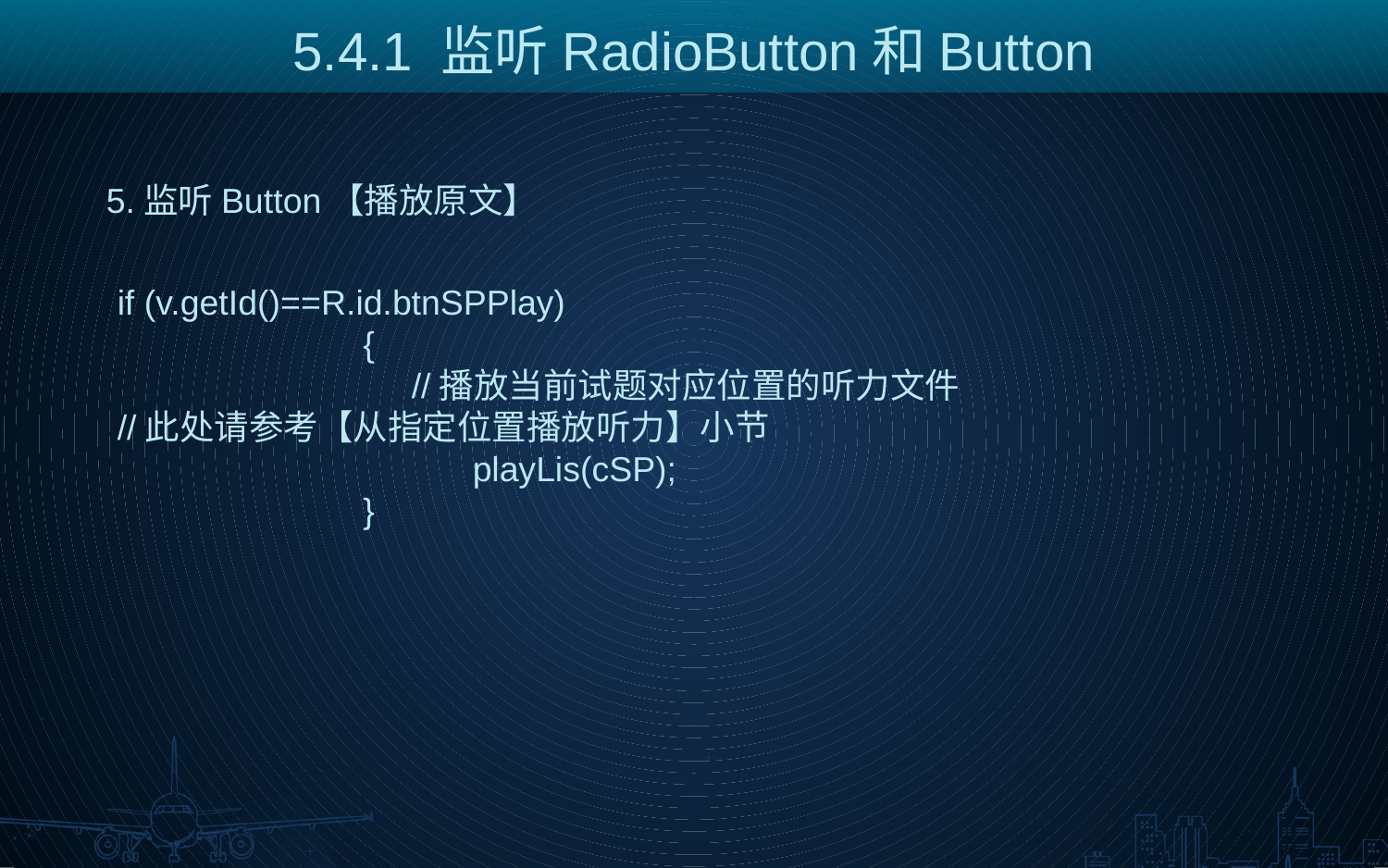

5.4.1 监听RadioButton和Button
5.监听Button【播放原文】
if (v.getId()==R.id.btnSPPlay)
   	           {
   	                //播放当前试题对应位置的听力文件
//此处请参考【从指定位置播放听力】小节
   	        	        playLis(cSP);
   	           }